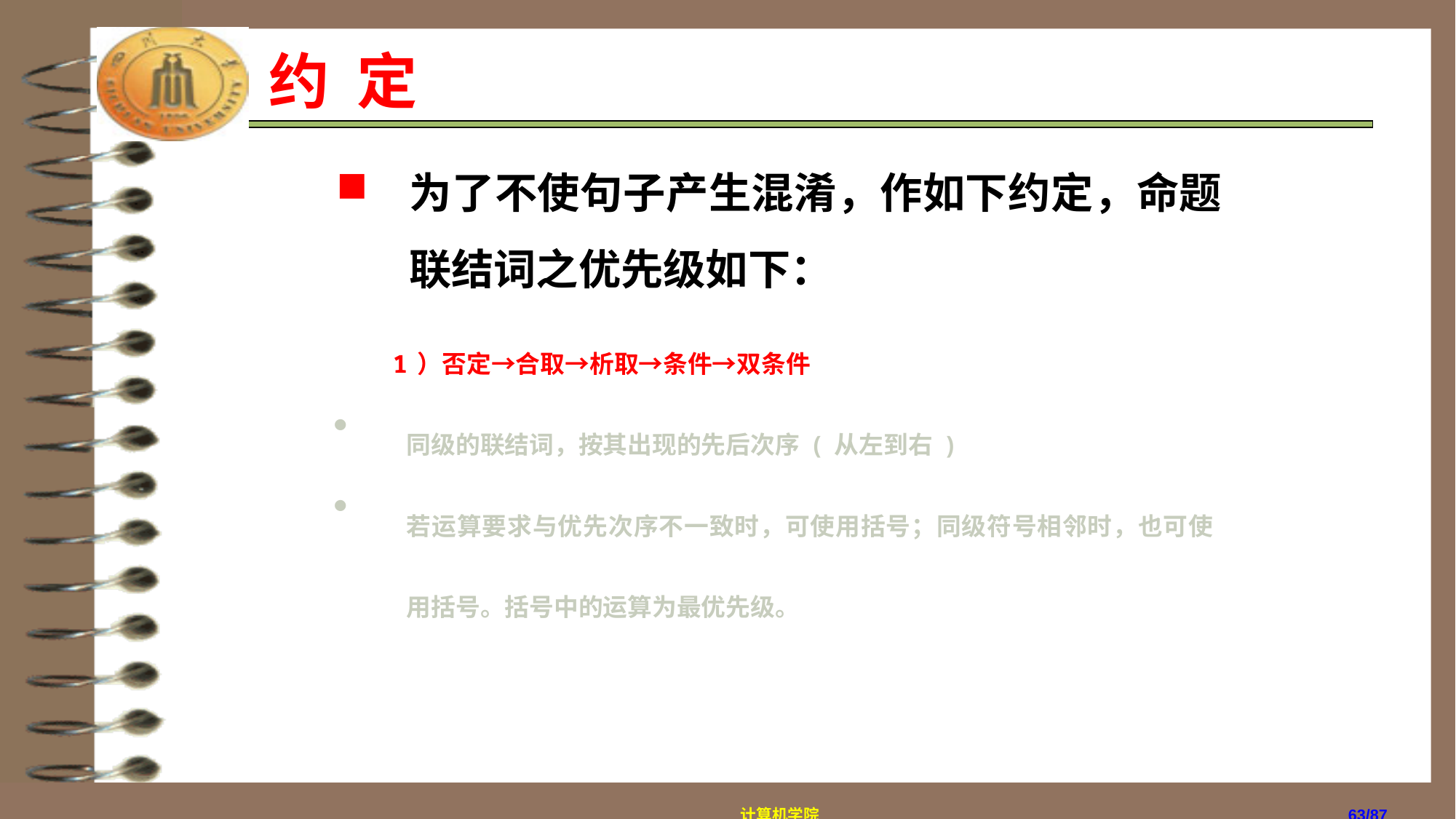

# 约  定
为了不使句子产生混淆，作如下约定，命题联结词之优先级如下：
    1）否定→合取→析取→条件→双条件
同级的联结词，按其出现的先后次序(从左到右)
若运算要求与优先次序不一致时，可使用括号；同级符号相邻时，也可使用括号。括号中的运算为最优先级。

计算机学院
63/87